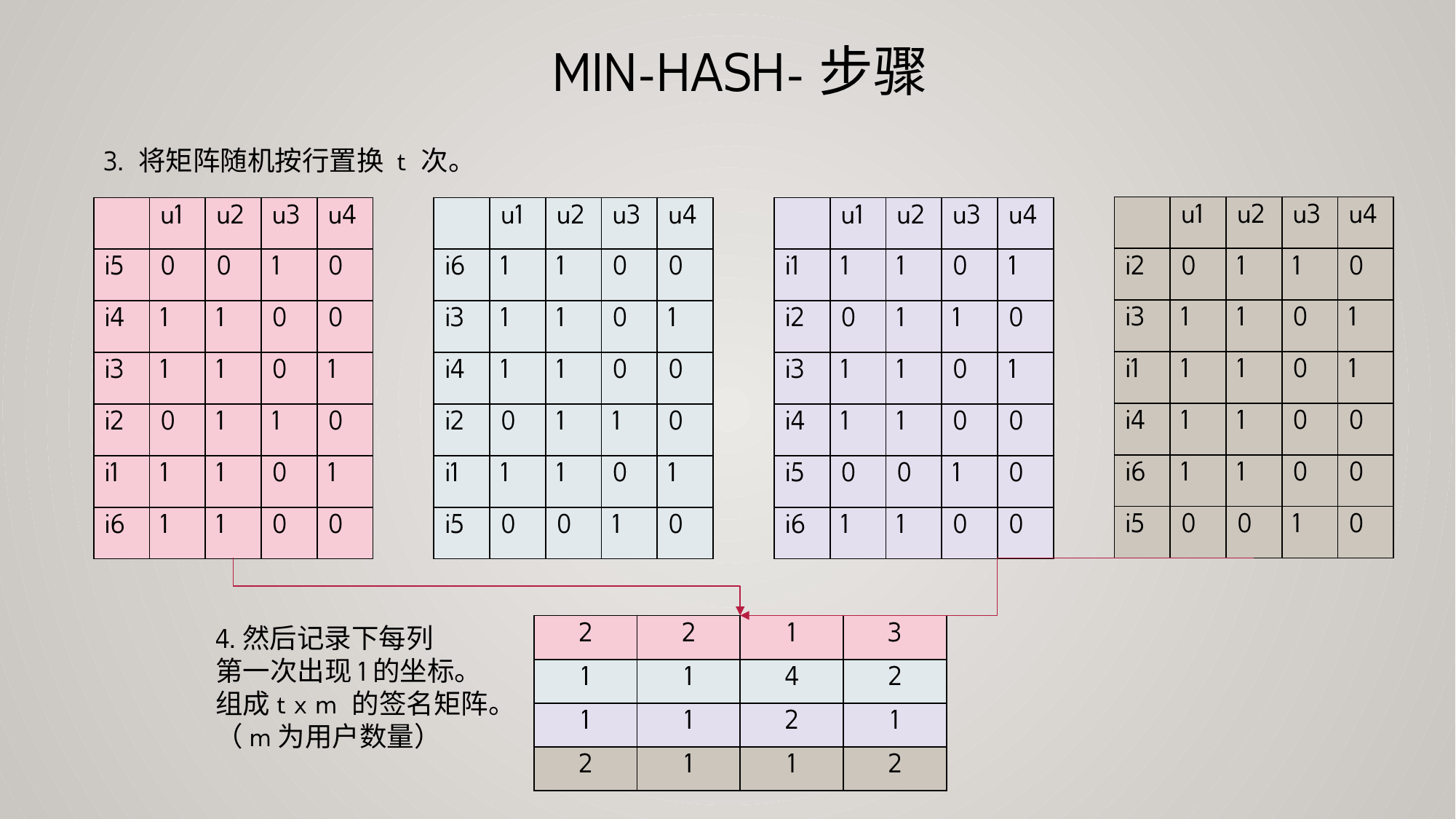

# min-hash-步骤
3. 将矩阵随机按行置换 t 次。
|  | u1 | u2 | u3 | u4 |
| --- | --- | --- | --- | --- |
| i2 | 0 | 1 | 1 | 0 |
| i3 | 1 | 1 | 0 | 1 |
| i1 | 1 | 1 | 0 | 1 |
| i4 | 1 | 1 | 0 | 0 |
| i6 | 1 | 1 | 0 | 0 |
| i5 | 0 | 0 | 1 | 0 |
|  | u1 | u2 | u3 | u4 |
| --- | --- | --- | --- | --- |
| i5 | 0 | 0 | 1 | 0 |
| i4 | 1 | 1 | 0 | 0 |
| i3 | 1 | 1 | 0 | 1 |
| i2 | 0 | 1 | 1 | 0 |
| i1 | 1 | 1 | 0 | 1 |
| i6 | 1 | 1 | 0 | 0 |
|  | u1 | u2 | u3 | u4 |
| --- | --- | --- | --- | --- |
| i6 | 1 | 1 | 0 | 0 |
| i3 | 1 | 1 | 0 | 1 |
| i4 | 1 | 1 | 0 | 0 |
| i2 | 0 | 1 | 1 | 0 |
| i1 | 1 | 1 | 0 | 1 |
| i5 | 0 | 0 | 1 | 0 |
|  | u1 | u2 | u3 | u4 |
| --- | --- | --- | --- | --- |
| i1 | 1 | 1 | 0 | 1 |
| i2 | 0 | 1 | 1 | 0 |
| i3 | 1 | 1 | 0 | 1 |
| i4 | 1 | 1 | 0 | 0 |
| i5 | 0 | 0 | 1 | 0 |
| i6 | 1 | 1 | 0 | 0 |
4.然后记录下每列
第一次出现1的坐标。
组成t x m 的签名矩阵。
（m为用户数量）
| 2 | 2 | 1 | 3 |
| --- | --- | --- | --- |
| 1 | 1 | 4 | 2 |
| 1 | 1 | 2 | 1 |
| 2 | 1 | 1 | 2 |